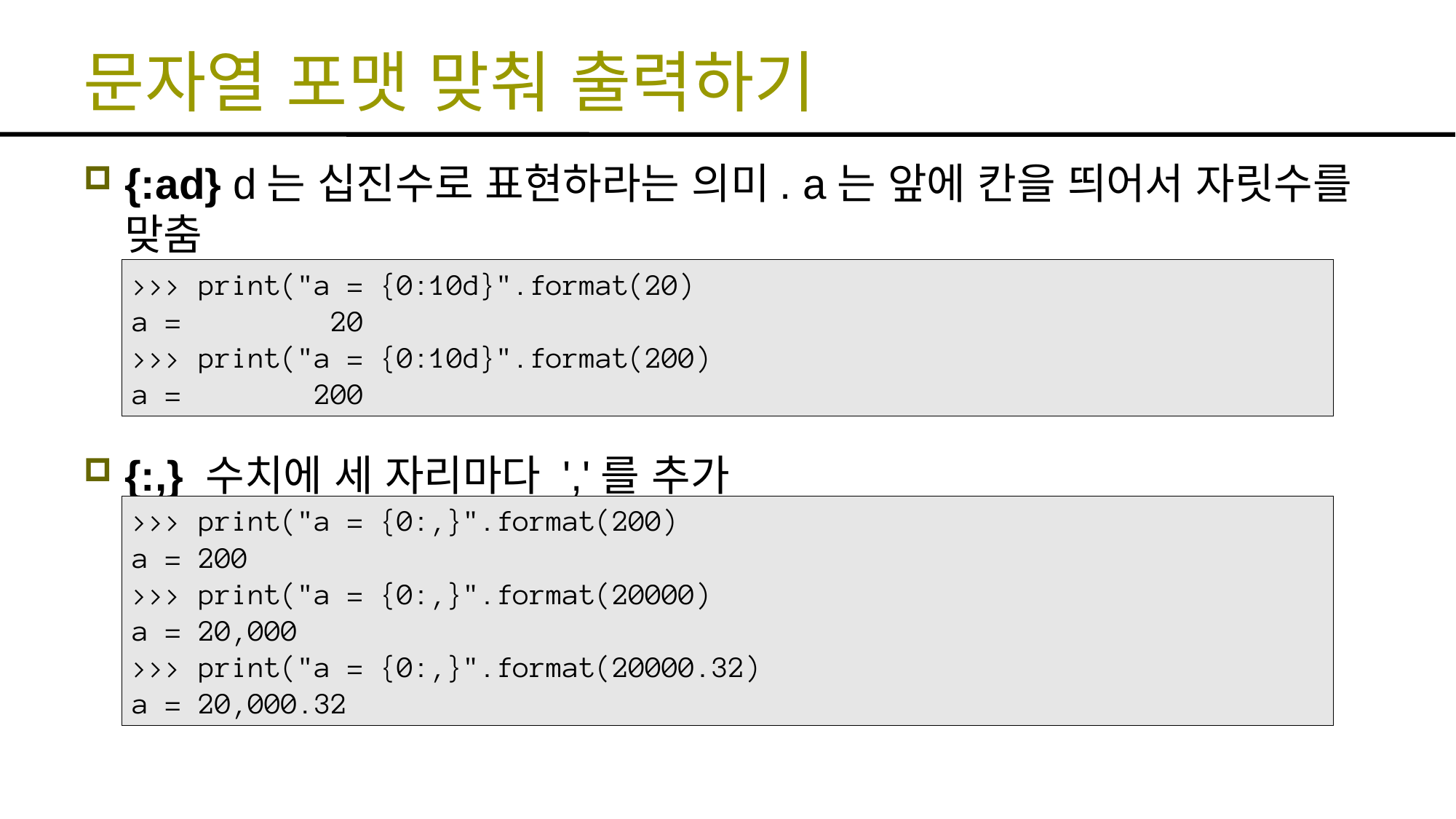

# 문자열 포맷 맞춰 출력하기
{:ad} d는 십진수로 표현하라는 의미. a는 앞에 칸을 띄어서 자릿수를 맞춤
x 또는 X는 16진수, b는 2진수, o는 8진수

{:,} 수치에 세 자리마다 ','를 추가

>>> print("a = {0:10d}".format(20)
a =         20
>>> print("a = {0:10d}".format(200)
a =        200
>>> print("a = {0:,}".format(200)
a = 200
>>> print("a = {0:,}".format(20000)
a = 20,000
>>> print("a = {0:,}".format(20000.32)
a = 20,000.32